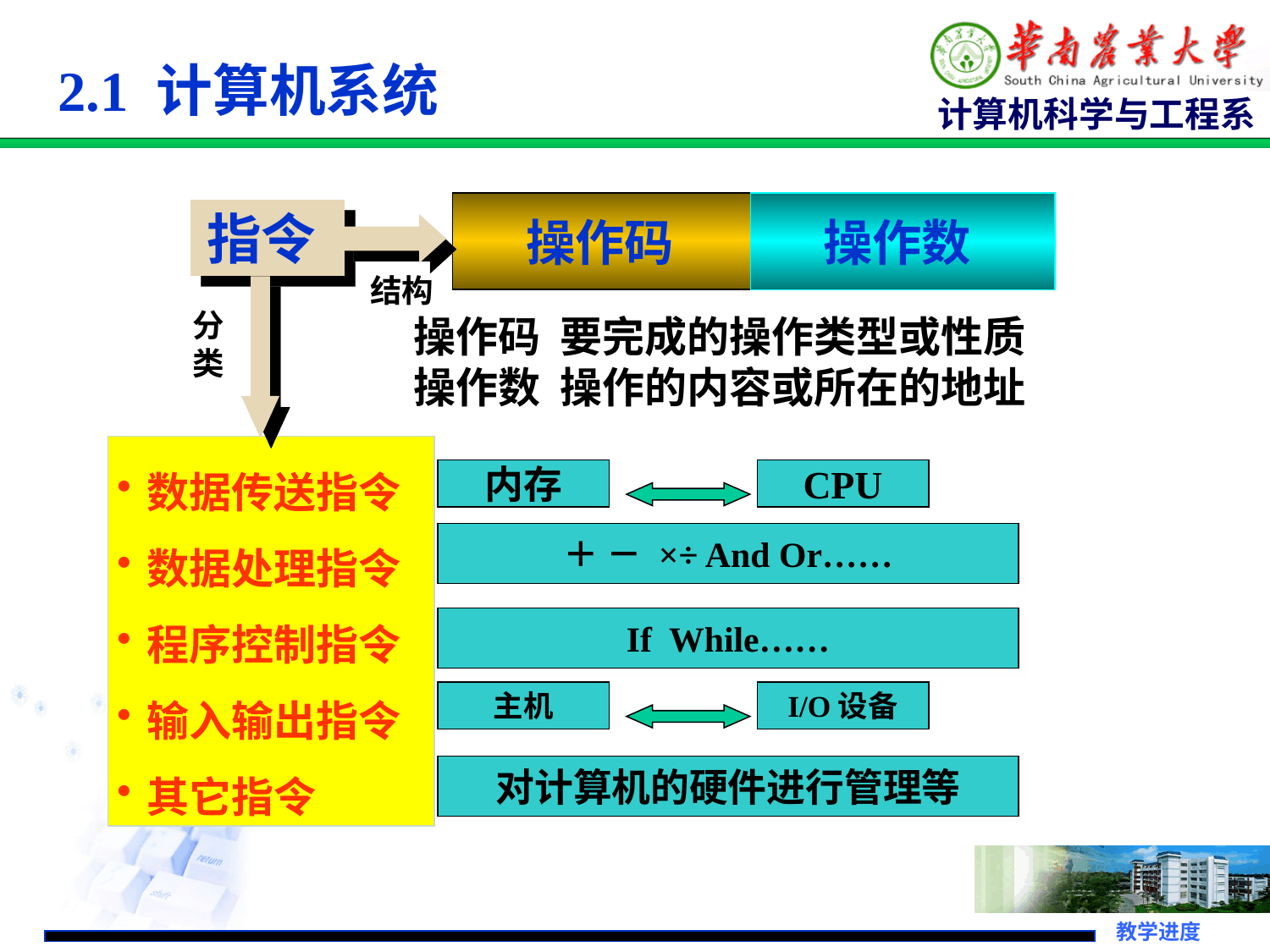

# 2.1 计算机系统
操作码
操作数
指令

结构

分类
操作码  要完成的操作类型或性质
操作数  操作的内容或所在的地址
数据传送指令
数据处理指令
程序控制指令
输入输出指令
其它指令
内存
CPU

＋ － ×÷ And Or……
If  While……
主机
I/O设备

对计算机的硬件进行管理等